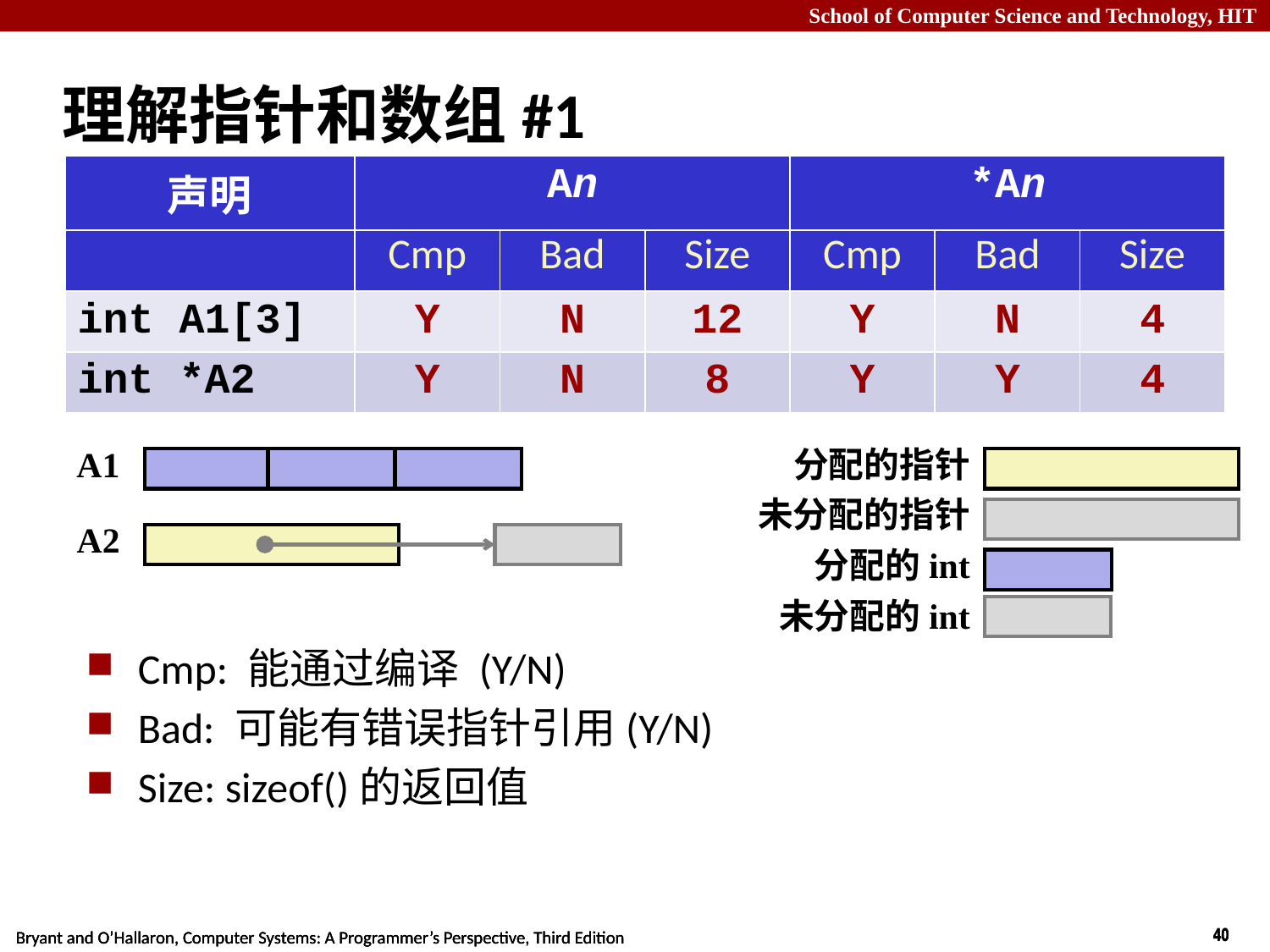

# 理解指针和数组#1
| 声明 | An |  |  | \*An |  |  |
| --- | --- | --- | --- | --- | --- | --- |
|  | Cmp | Bad | Size | Cmp | Bad | Size |
| int A1[3] | Y | N | 12 | Y | N | 4 |
| int \*A2 | Y | N | 8 | Y | Y | 4 |

分配的指针

未分配的指针

分配的int

未分配的int

A1

A2

Cmp: 能通过编译 (Y/N)
Bad: 可能有错误指针引用(Y/N)
Size: sizeof()的返回值